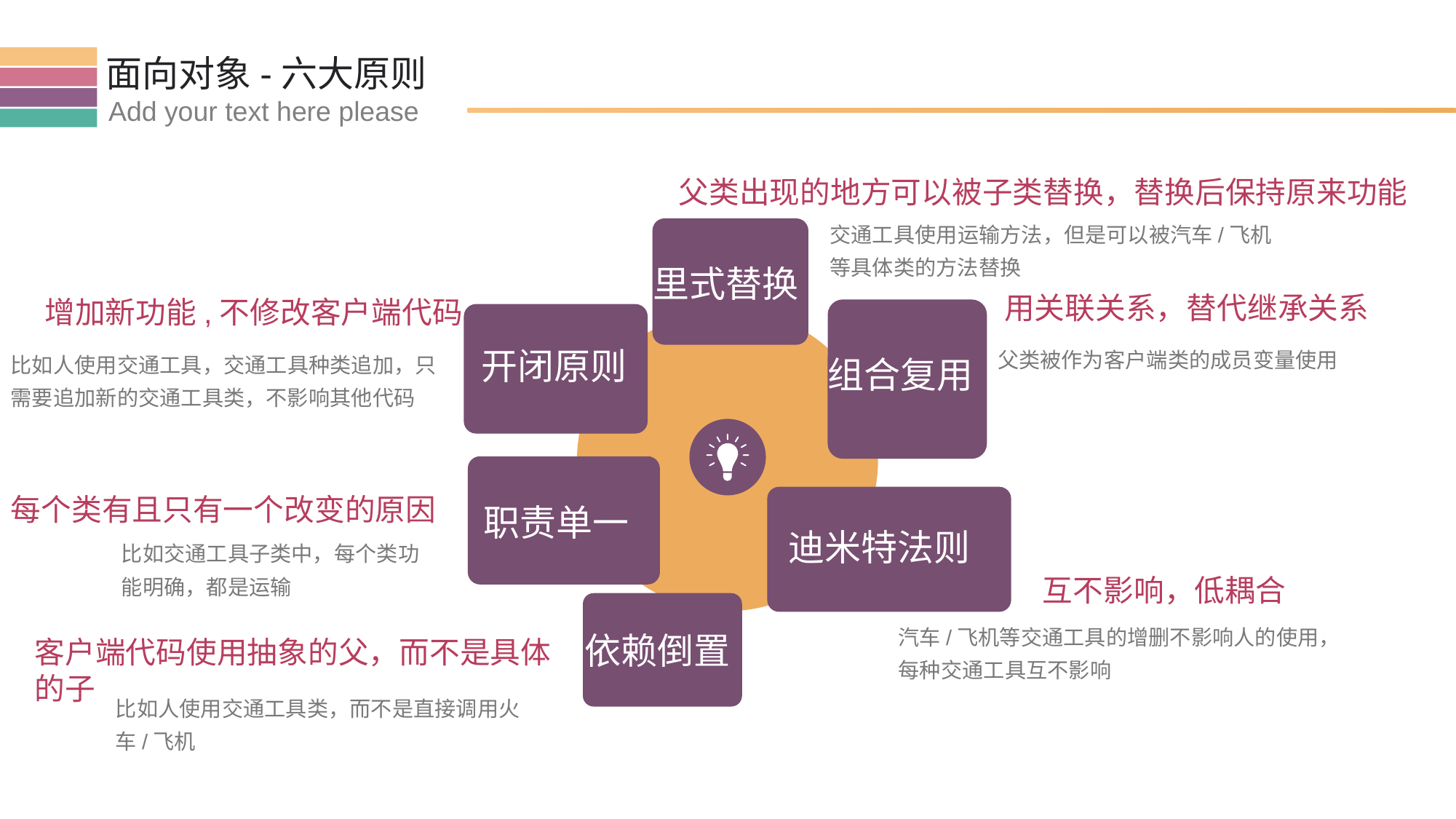

面向对象-六大原则

Add your text here please

父类出现的地方可以被子类替换，替换后保持原来功能
交通工具使用运输方法，但是可以被汽车/飞机等具体类的方法替换

里式替换
用关联关系，替代继承关系
增加新功能,不修改客户端代码

组合复用

开闭原则

父类被作为客户端类的成员变量使用
比如人使用交通工具，交通工具种类追加，只需要追加新的交通工具类，不影响其他代码

职责单一
每个类有且只有一个改变的原因

迪米特法则
比如交通工具子类中，每个类功能明确，都是运输
互不影响，低耦合

依赖倒置
汽车/飞机等交通工具的增删不影响人的使用，每种交通工具互不影响
客户端代码使用抽象的父，而不是具体的子
比如人使用交通工具类，而不是直接调用火车/飞机